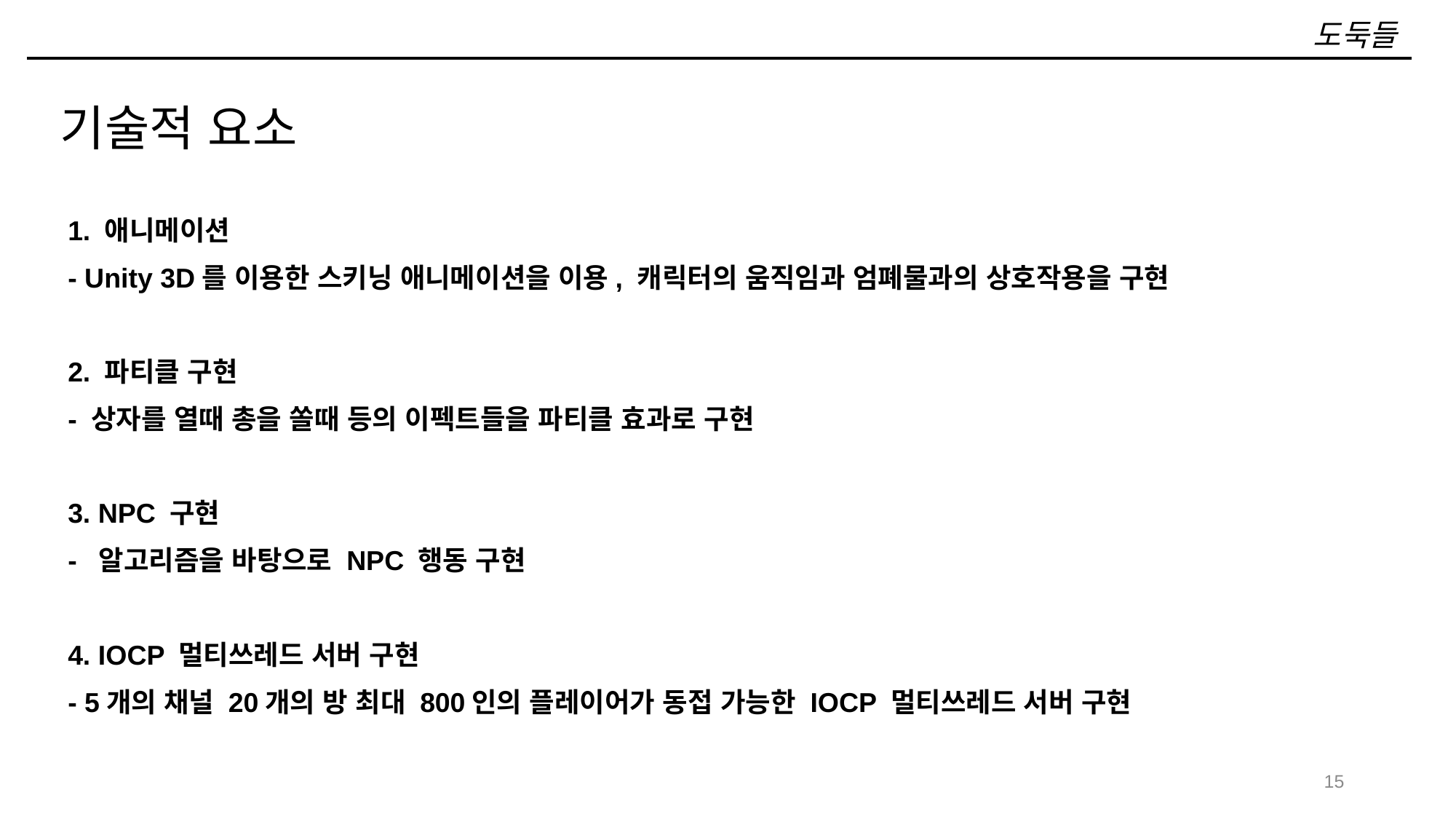

# 도둑들
기술적 요소
1. 애니메이션
- Unity 3D를 이용한 스키닝 애니메이션을 이용, 캐릭터의 움직임과 엄폐물과의 상호작용을 구현

2. 파티클 구현
- 상자를 열때 총을 쏠때 등의 이펙트들을 파티클 효과로 구현

3. NPC 구현
-  알고리즘을 바탕으로 NPC 행동 구현

4. IOCP 멀티쓰레드 서버 구현
- 5개의 채널 20개의 방 최대 800인의 플레이어가 동접 가능한 IOCP 멀티쓰레드 서버 구현
15